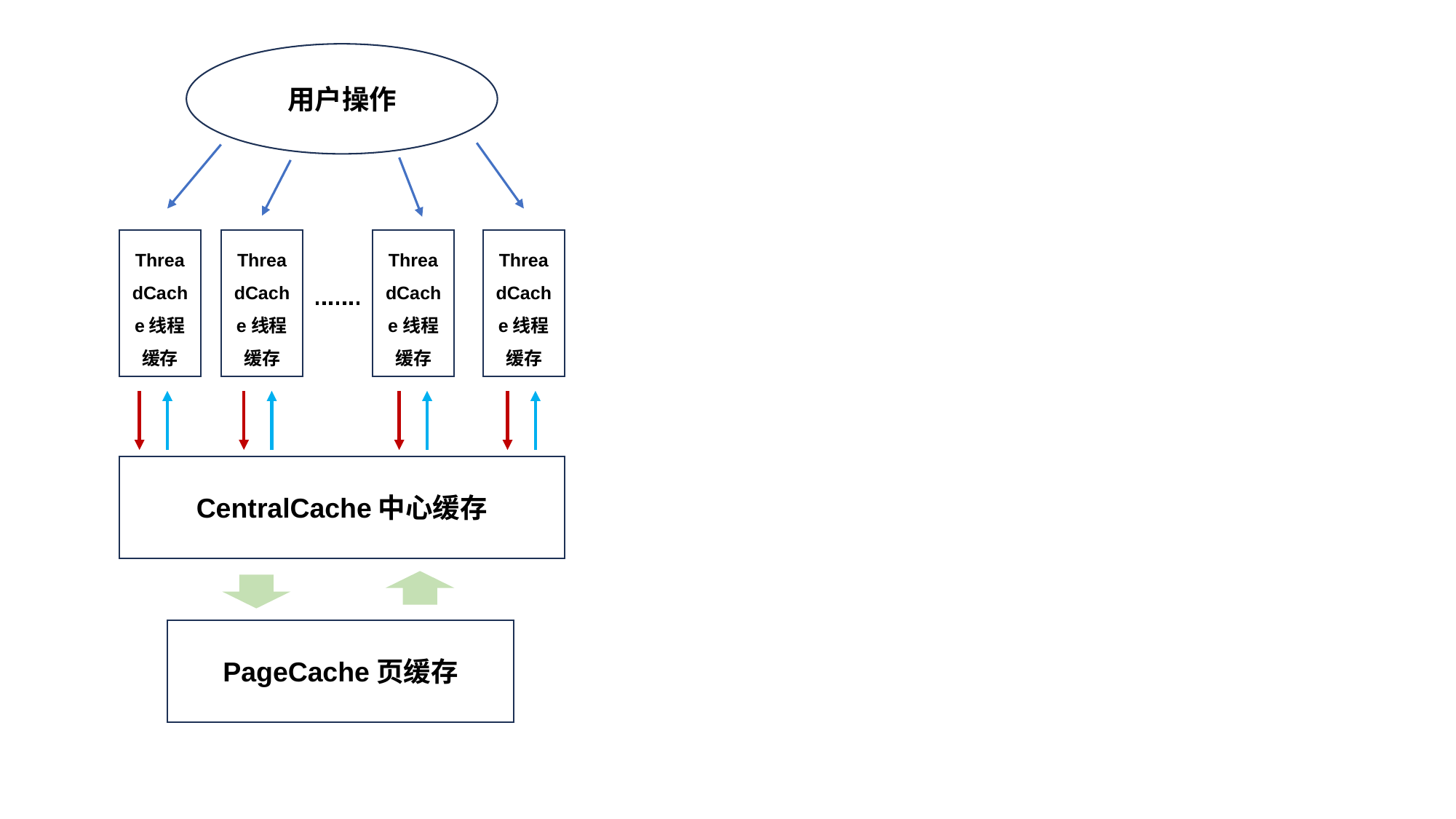

用户操作
ThreadCache线程缓存
ThreadCache线程缓存
ThreadCache线程缓存
ThreadCache线程缓存
CentralCache中心缓存

PageCache页缓存